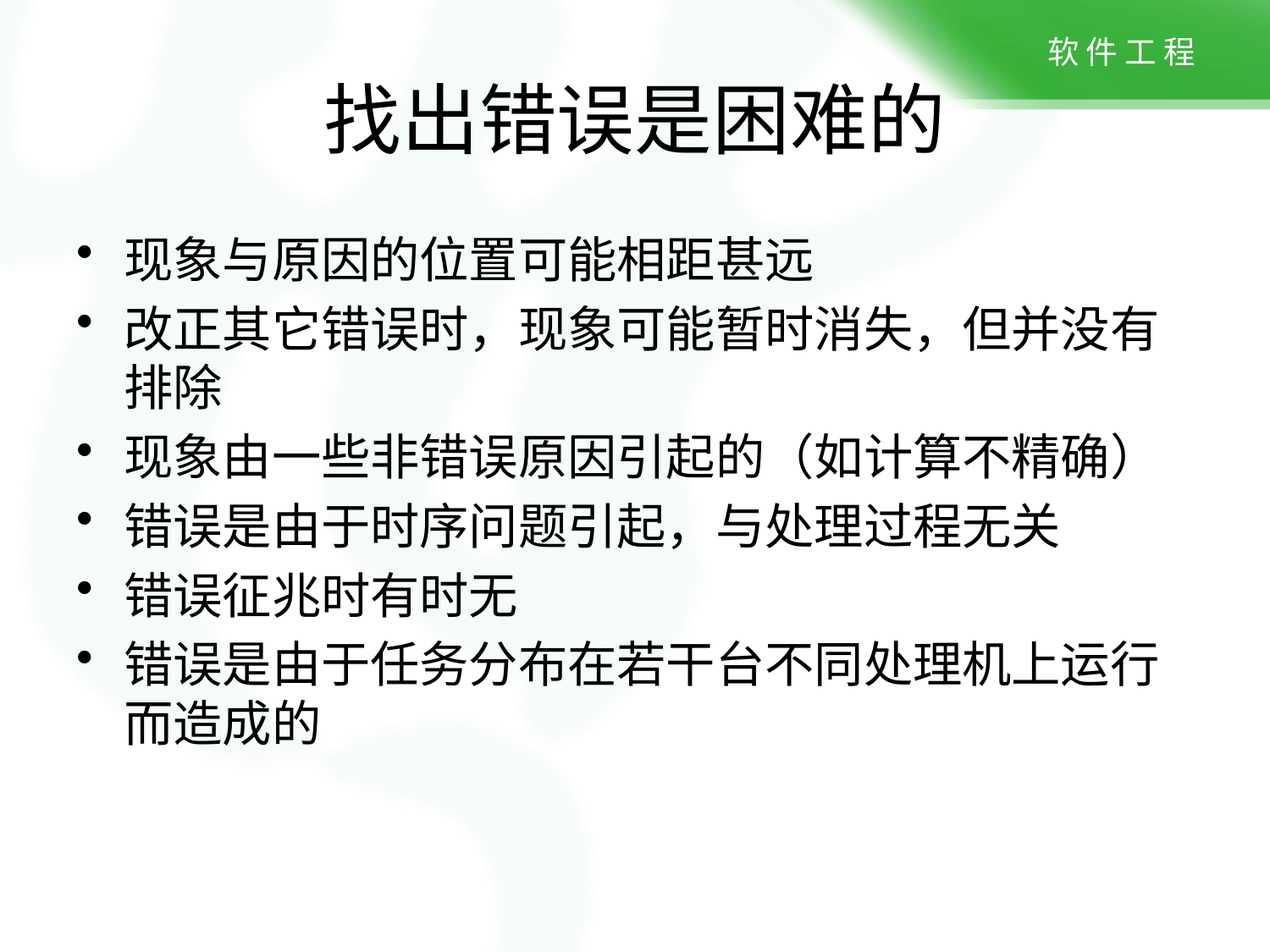

# 找出错误是困难的
现象与原因的位置可能相距甚远
改正其它错误时，现象可能暂时消失，但并没有排除
现象由一些非错误原因引起的（如计算不精确）
错误是由于时序问题引起，与处理过程无关
错误征兆时有时无
错误是由于任务分布在若干台不同处理机上运行而造成的